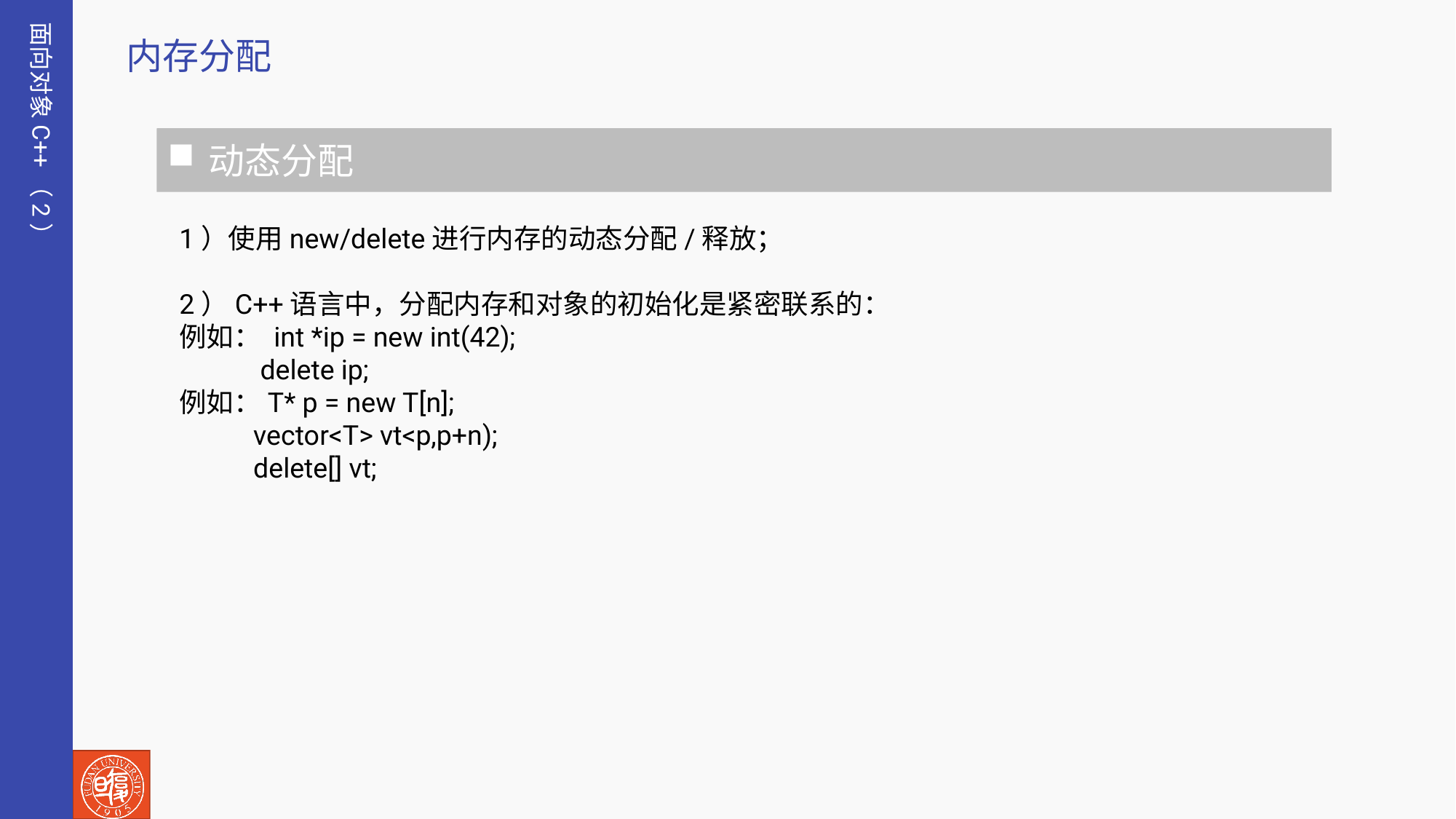

面向对象C++（2）
内存分配
动态分配
1）使用new/delete进行内存的动态分配/释放；

2）C++语言中，分配内存和对象的初始化是紧密联系的：
例如： int *ip = new int(42);
            delete ip;
例如：T* p = new T[n];
           vector<T> vt<p,p+n);
           delete[] vt;